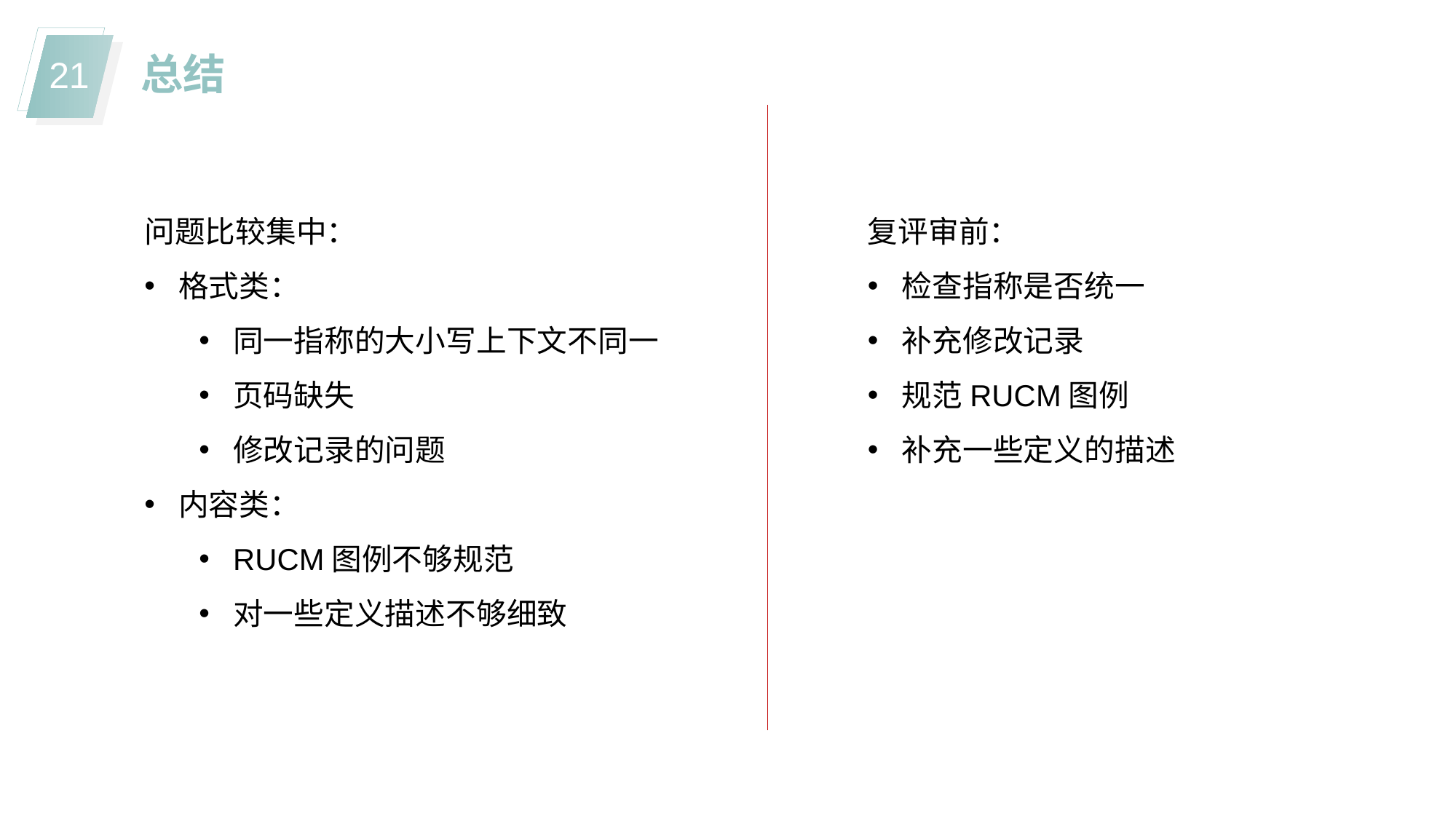

总结
问题比较集中：
格式类：
同一指称的大小写上下文不同一
页码缺失
修改记录的问题
内容类：
RUCM图例不够规范
对一些定义描述不够细致

复评审前：
检查指称是否统一
补充修改记录
规范RUCM图例
补充一些定义的描述